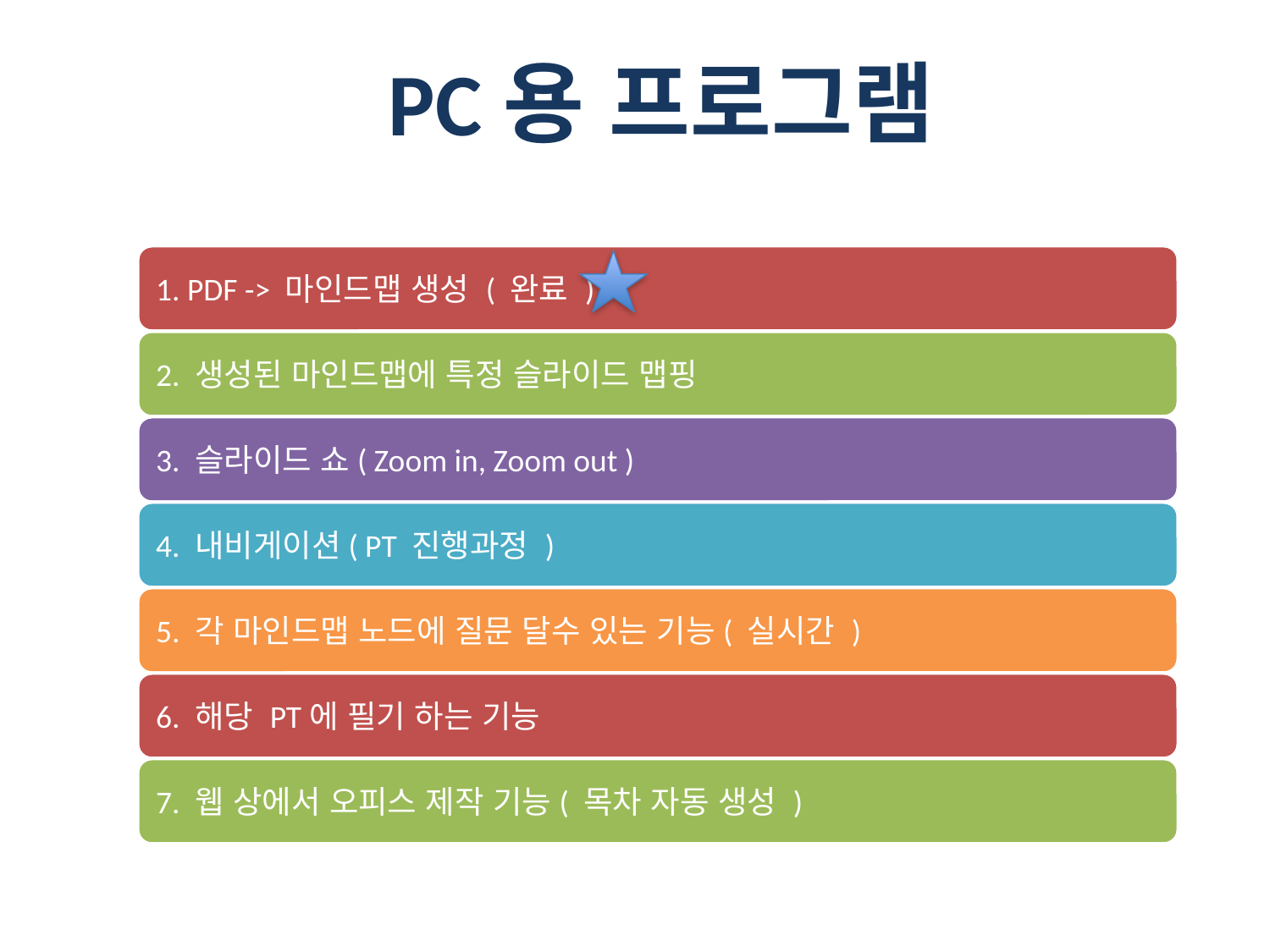

PC용 프로그램
1. PDF -> 마인드맵 생성 ( 완료 )
2. 생성된 마인드맵에 특정 슬라이드 맵핑
4. 내비게이션( PT 진행과정 )
3. 슬라이드 쇼( Zoom in, Zoom out )
7. 웹 상에서 오피스 제작 기능( 목차 자동 생성 )
5. 각 마인드맵 노드에 질문 달수 있는 기능( 실시간 )
6. 해당 PT에 필기 하는 기능